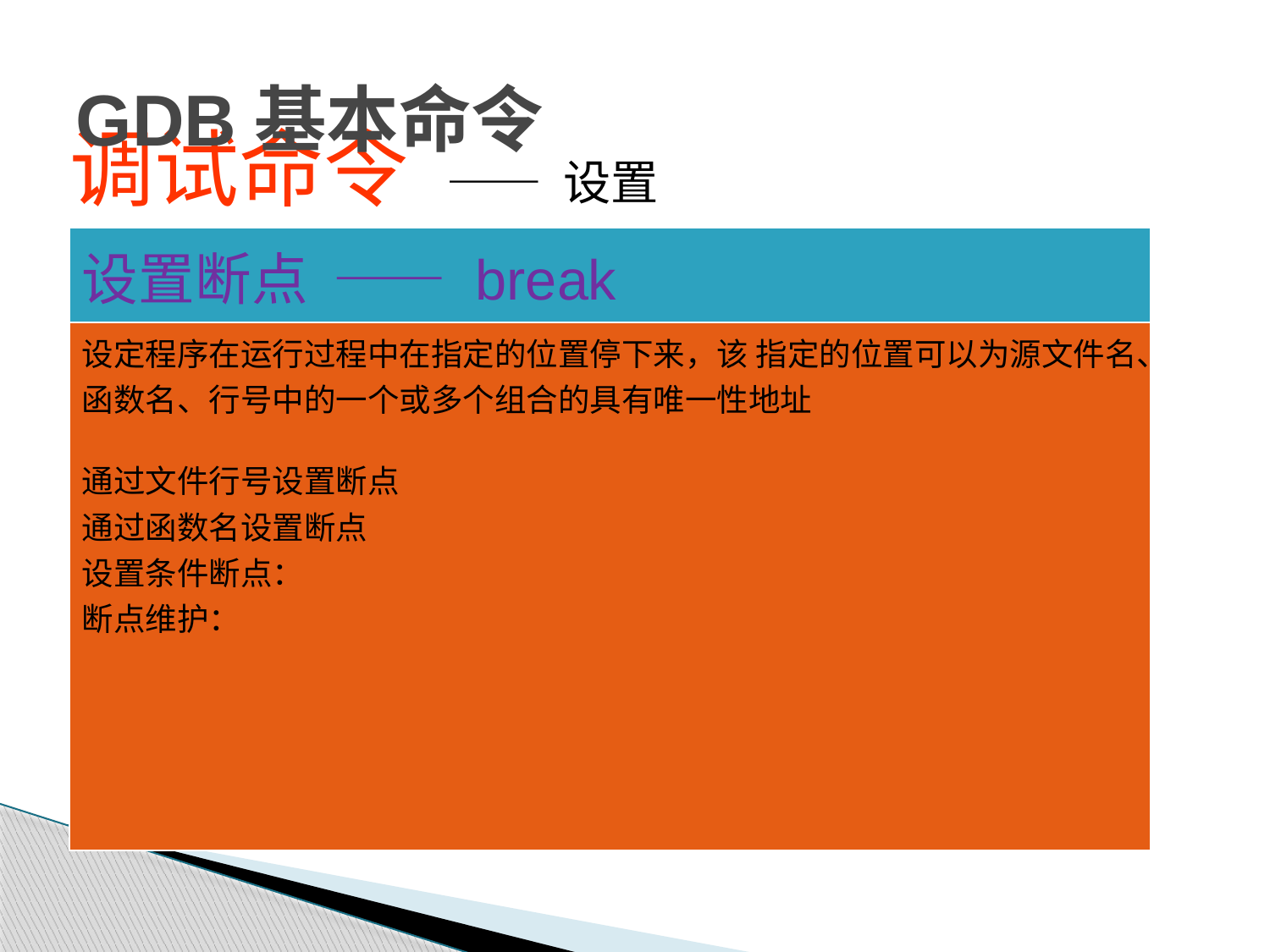

# GDB基本命令
调试命令  ——  设置

| 设置断点 —— break |
| --- |
| 设定程序在运行过程中在指定的位置停下来，该 指定的位置可以为源文件名、函数名、行号中的一个或多个组合的具有唯一性地址 通过文件行号设置断点 通过函数名设置断点 设置条件断点： 断点维护： |